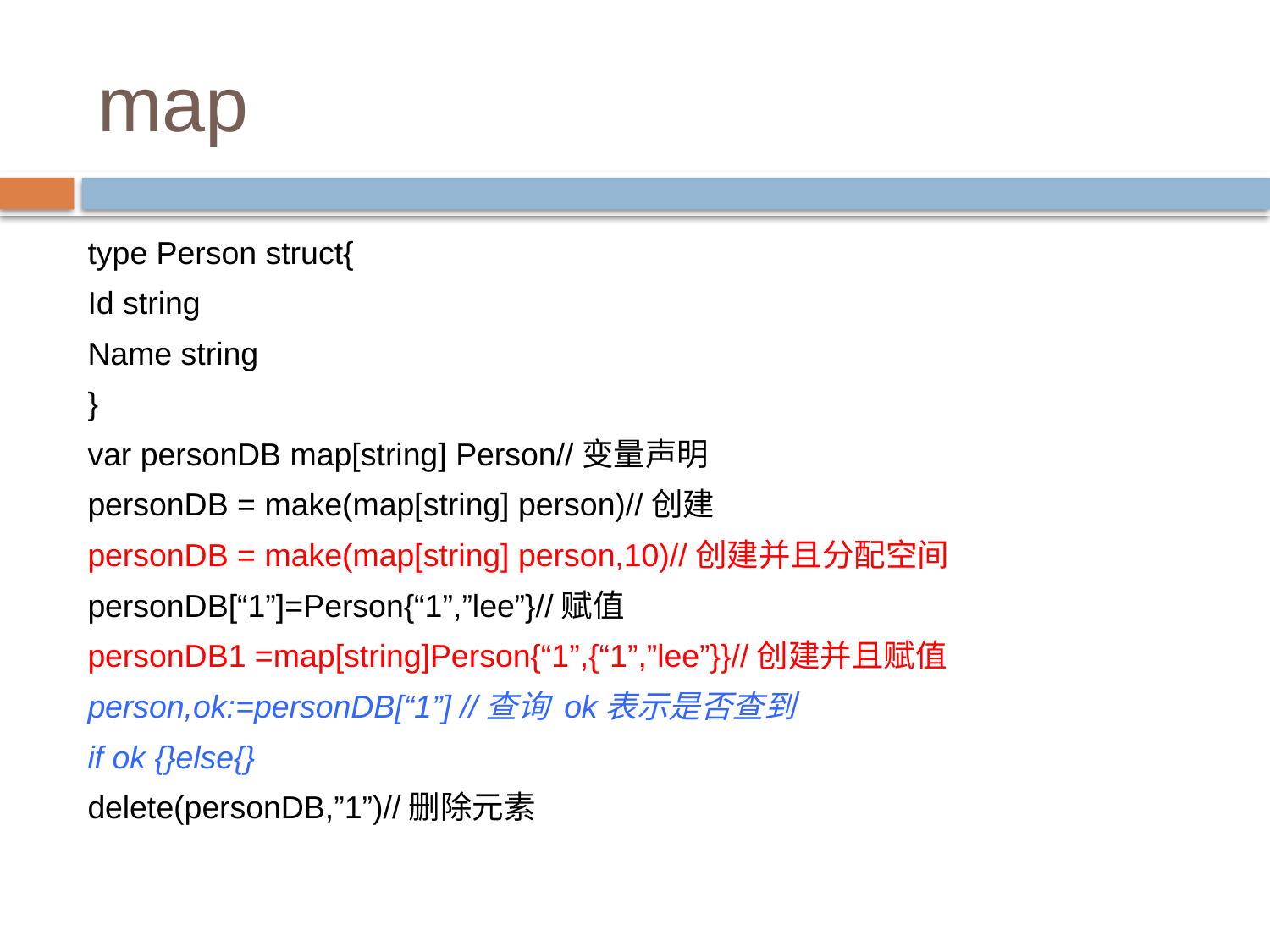

# map
type Person struct{
Id string
Name string
}
var personDB map[string] Person//变量声明
personDB = make(map[string] person)//创建
personDB = make(map[string] person,10)//创建并且分配空间
personDB[“1”]=Person{“1”,”lee”}//赋值
personDB1 =map[string]Person{“1”,{“1”,”lee”}}//创建并且赋值
person,ok:=personDB[“1”] //查询 ok表示是否查到
if ok {}else{}
delete(personDB,”1”)//删除元素